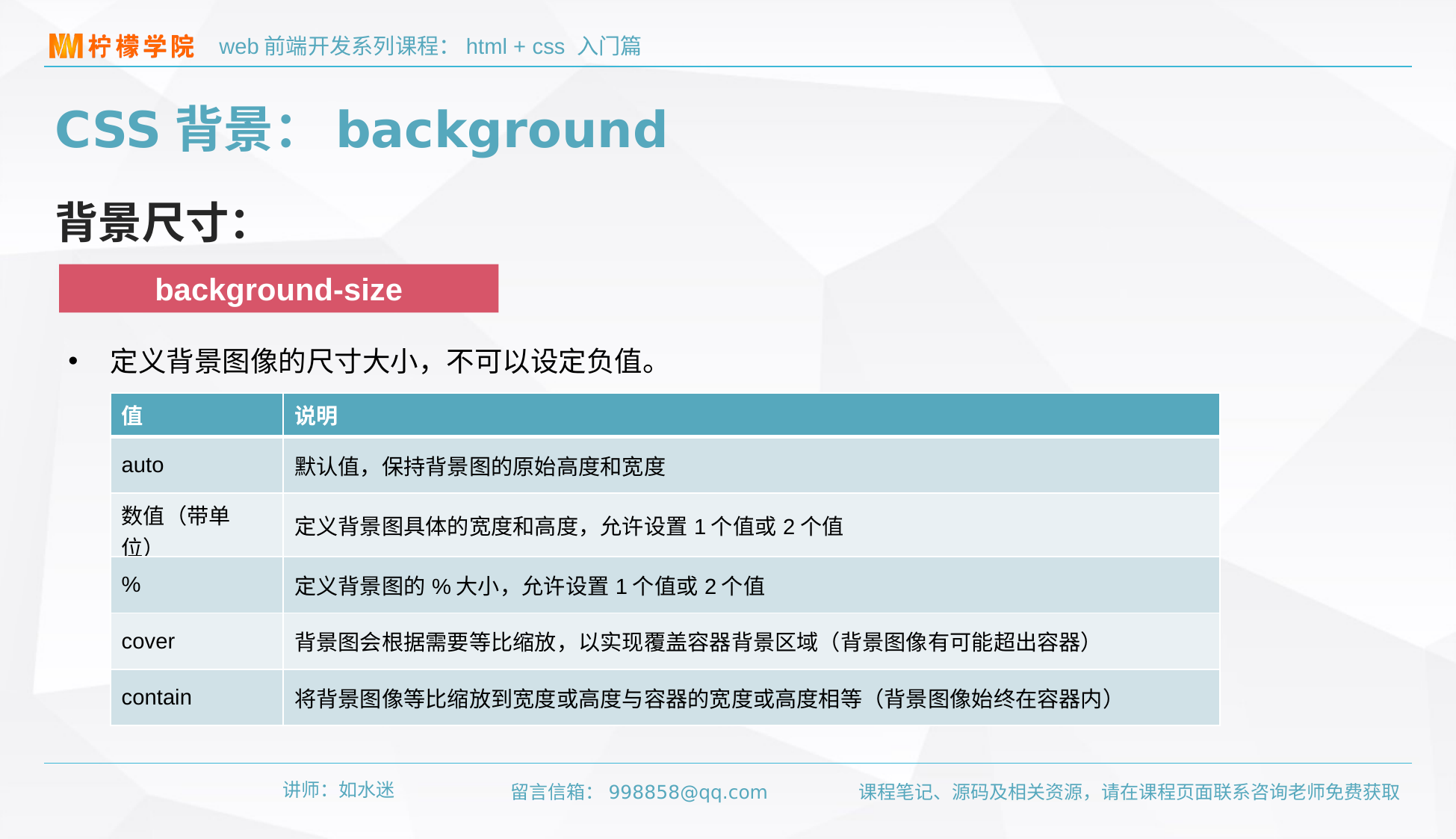

CSS背景：background
背景尺寸：
background-size
定义背景图像的尺寸大小，不可以设定负值。
| 值 | 说明 |
| --- | --- |
| auto | 默认值，保持背景图的原始高度和宽度 |
| 数值（带单位） | 定义背景图具体的宽度和高度，允许设置1个值或2个值 |
| % | 定义背景图的%大小，允许设置1个值或2个值 |
| cover | 背景图会根据需要等比缩放，以实现覆盖容器背景区域（背景图像有可能超出容器） |
| contain | 将背景图像等比缩放到宽度或高度与容器的宽度或高度相等（背景图像始终在容器内） |